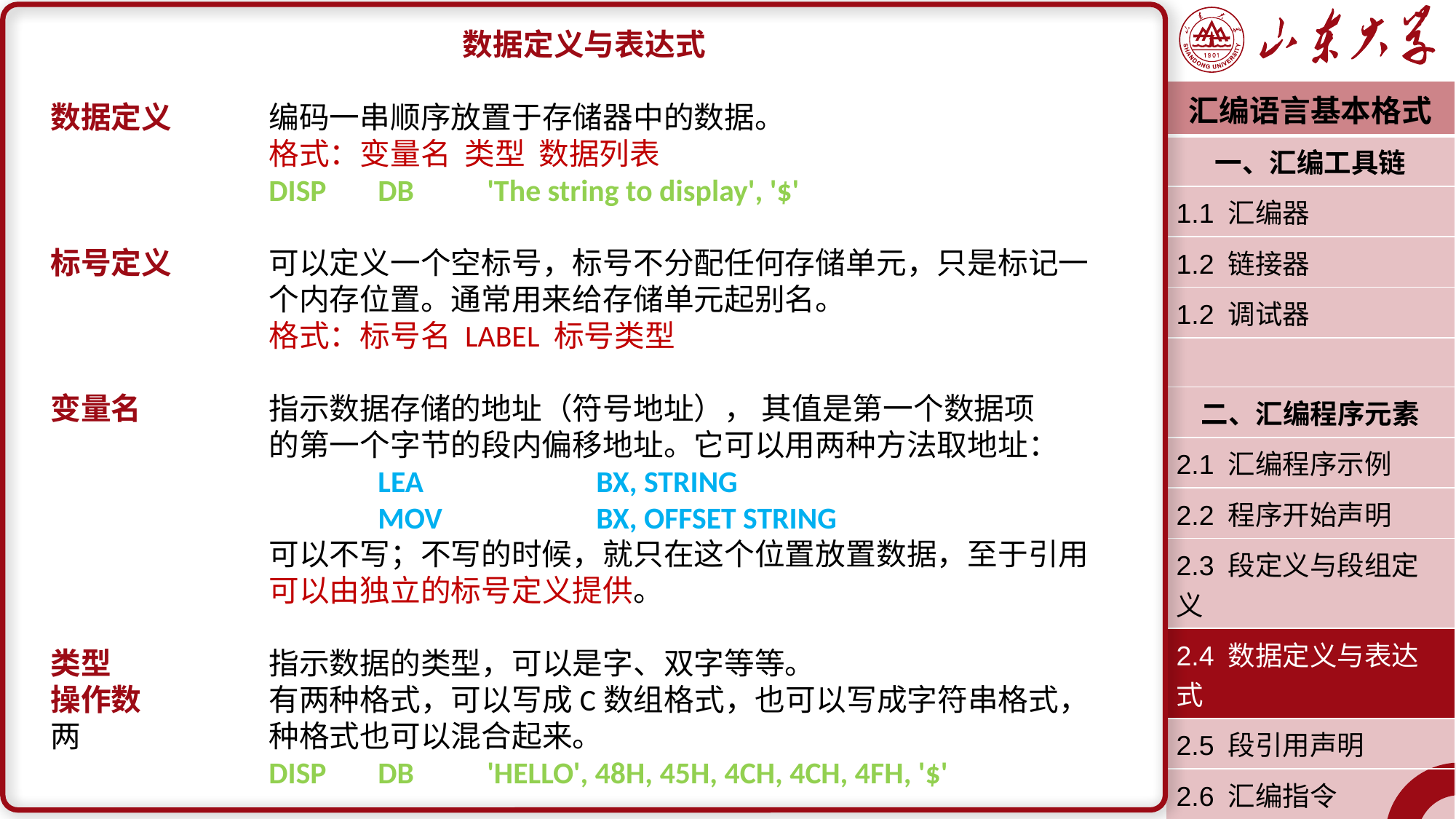

数据定义与表达式

数据定义	编码一串顺序放置于存储器中的数据。
		格式：变量名  类型  数据列表
		DISP	DB	'The string to display', '$'

标号定义	可以定义一个空标号，标号不分配任何存储单元，只是标记一		个内存位置。通常用来给存储单元起别名。
		格式：标号名 LABEL 标号类型

变量名		指示数据存储的地址（符号地址）， 其值是第一个数据项		的第一个字节的段内偏移地址。它可以用两种方法取地址：
			LEA		BX, STRING
			MOV		BX, OFFSET STRING
		可以不写；不写的时候，就只在这个位置放置数据，至于引用		可以由独立的标号定义提供。

类型		指示数据的类型，可以是字、双字等等。
操作数		有两种格式，可以写成C数组格式，也可以写成字符串格式，两		种格式也可以混合起来。
		DISP	DB	'HELLO', 48H, 45H, 4CH, 4CH, 4FH, '$'
| 汇编语言基本格式 |
| --- |
| 一、汇编工具链 |
| 1.1 汇编器 |
| 1.2 链接器 |
| 1.2 调试器 |
|  |
| 二、汇编程序元素 |
| 2.1 汇编程序示例 |
| 2.2 程序开始声明 |
| 2.3 段定义与段组定义 |
| 2.4 数据定义与表达式 |
| 2.5 段引用声明 |
| 2.6 汇编指令 |
| 2.7 程序结束声明 |
| 潘润宇 2022.09 |